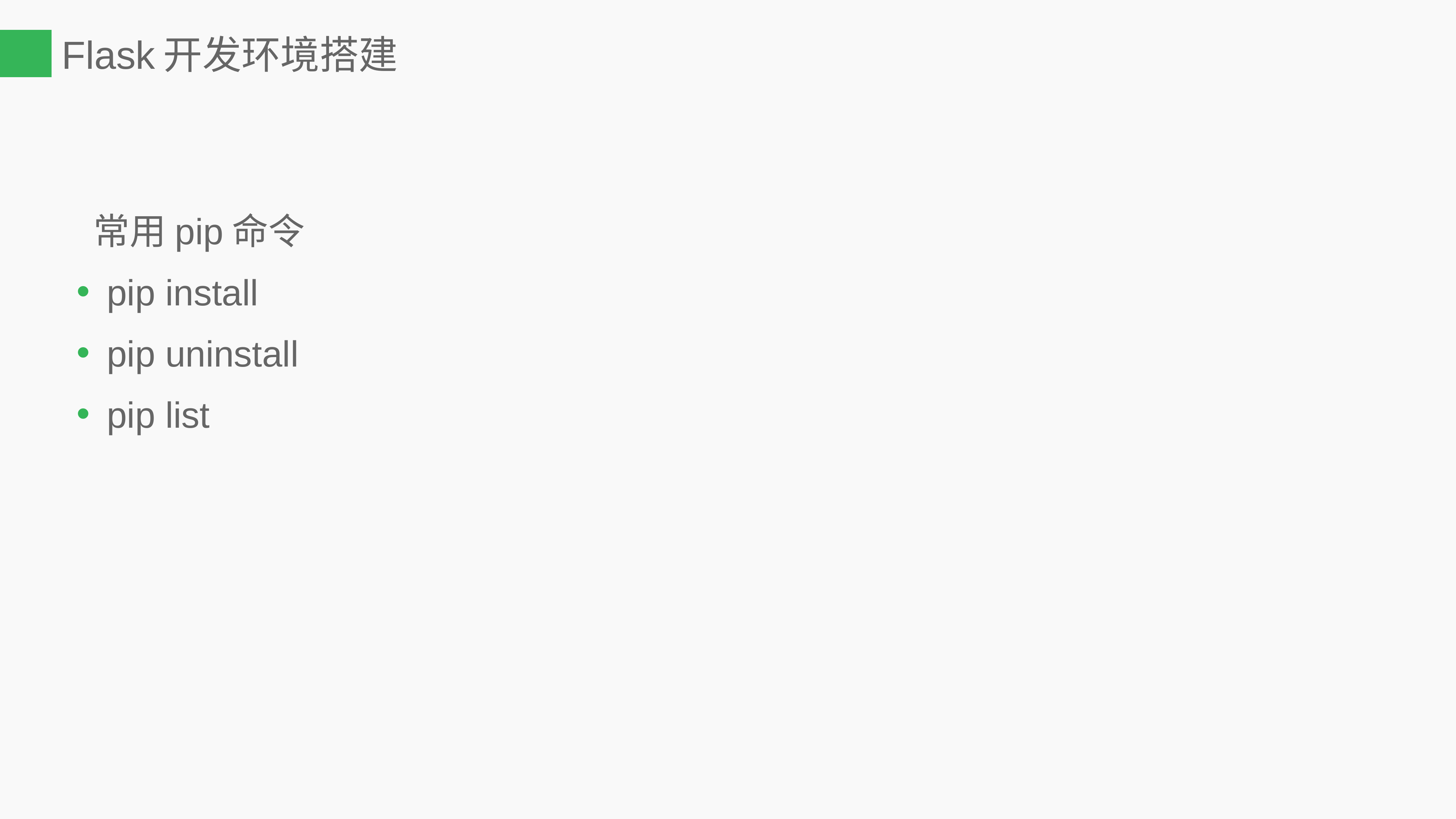

# Flask开发环境搭建
 常用pip命令
pip install
pip uninstall
pip list